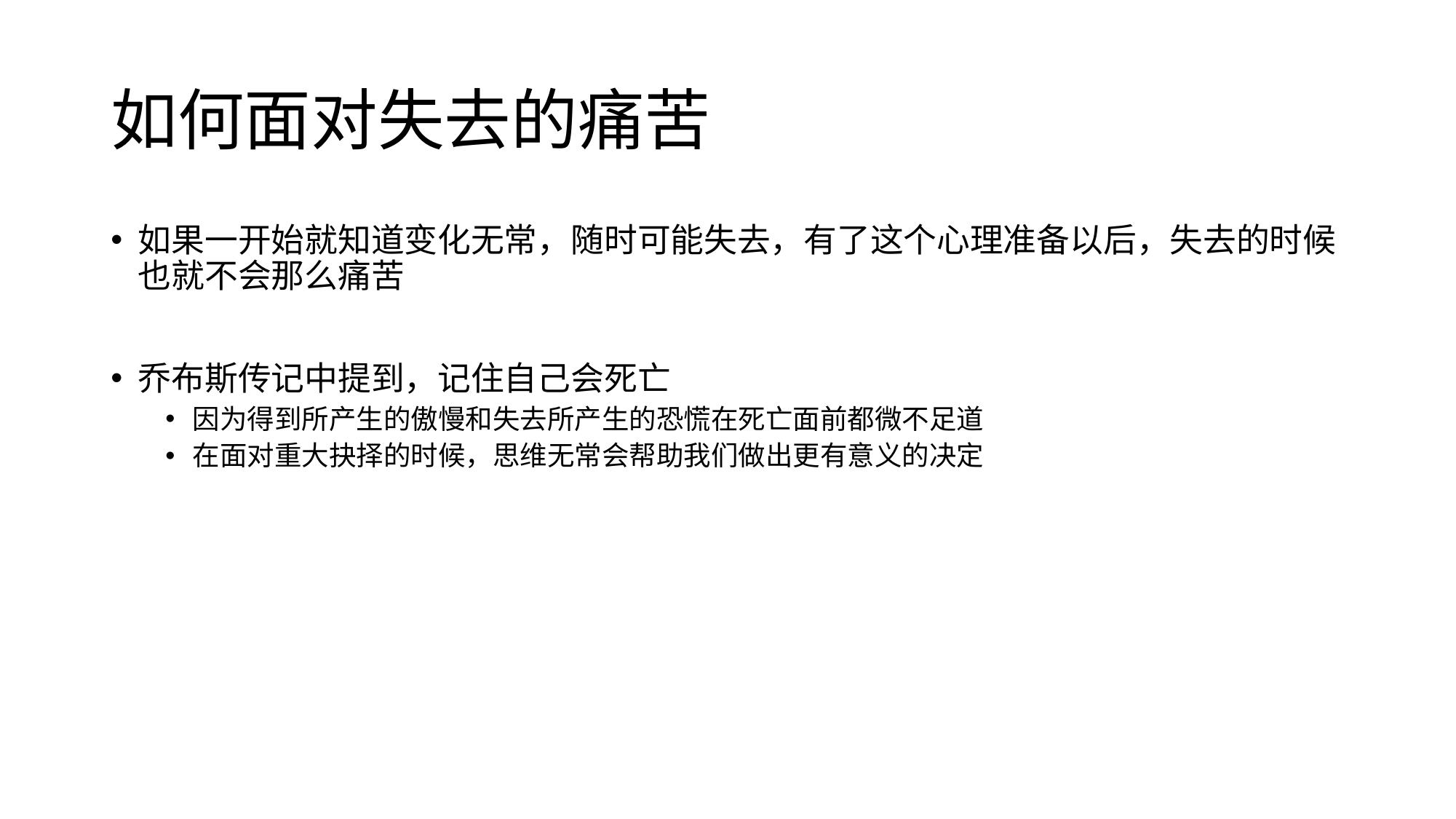

# 如何面对失去的痛苦
如果一开始就知道变化无常，随时可能失去，有了这个心理准备以后，失去的时候也就不会那么痛苦

乔布斯传记中提到，记住自己会死亡
因为得到所产生的傲慢和失去所产生的恐慌在死亡面前都微不足道
在面对重大抉择的时候，思维无常会帮助我们做出更有意义的决定